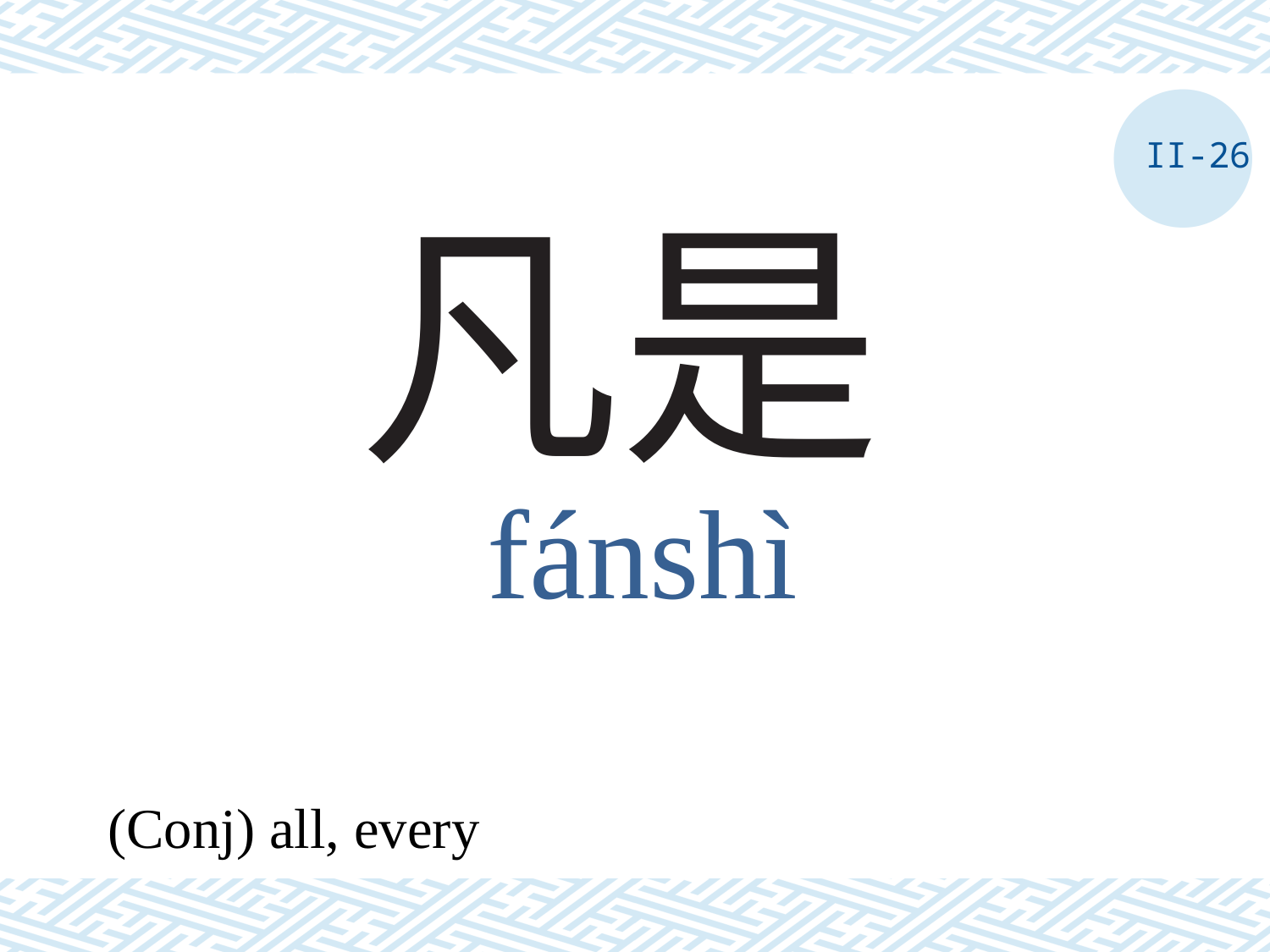

II-26

# 凡是
fánshì
(Conj) all, every